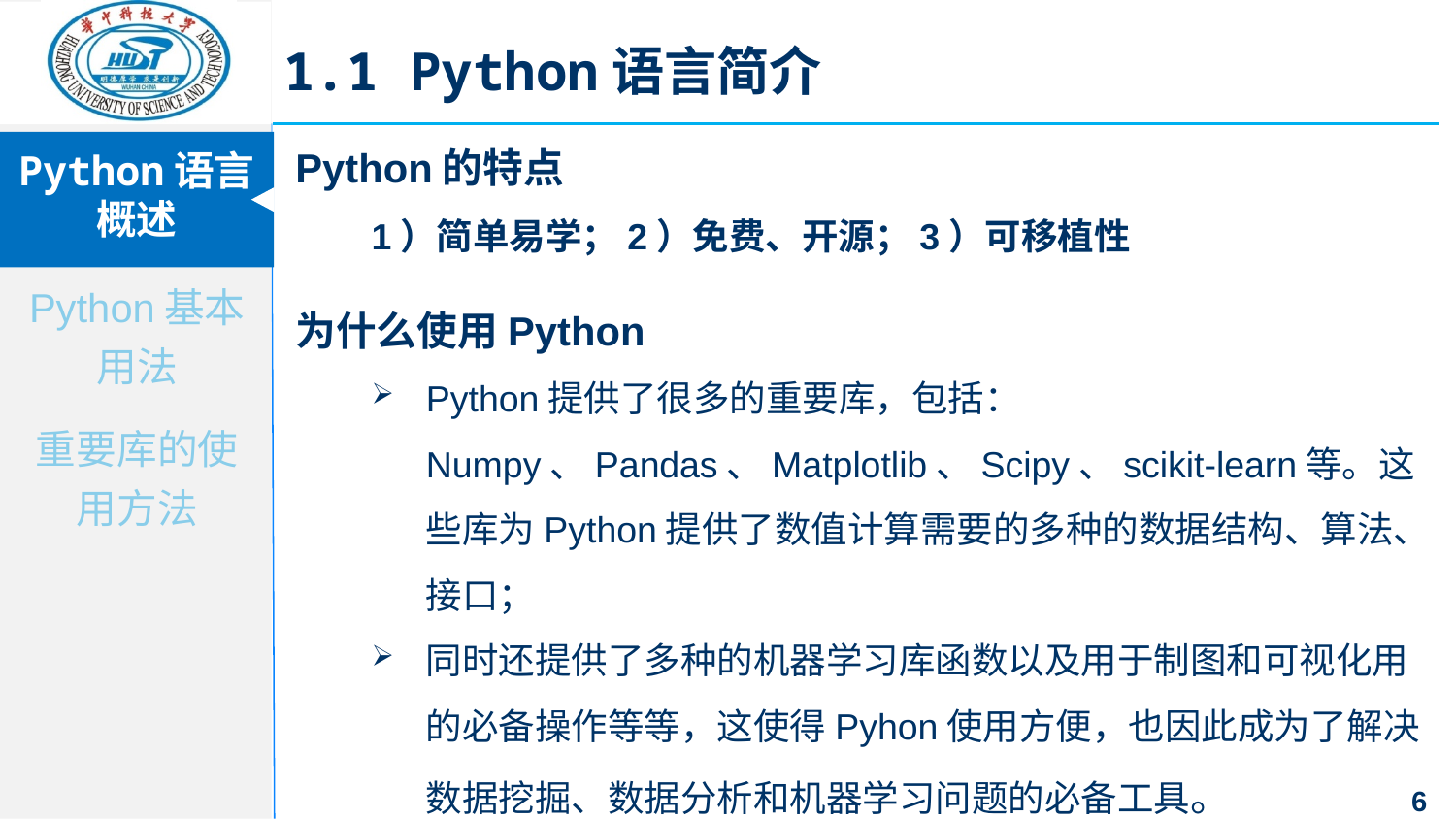

1.1 Python语言简介
Python的特点
1）简单易学；2）免费、开源；3）可移植性
为什么使用Python
Python提供了很多的重要库，包括：Numpy、Pandas、Matplotlib、Scipy、scikit-learn等。这些库为Python提供了数值计算需要的多种的数据结构、算法、接口；
同时还提供了多种的机器学习库函数以及用于制图和可视化用的必备操作等等，这使得Pyhon使用方便，也因此成为了解决数据挖掘、数据分析和机器学习问题的必备工具。